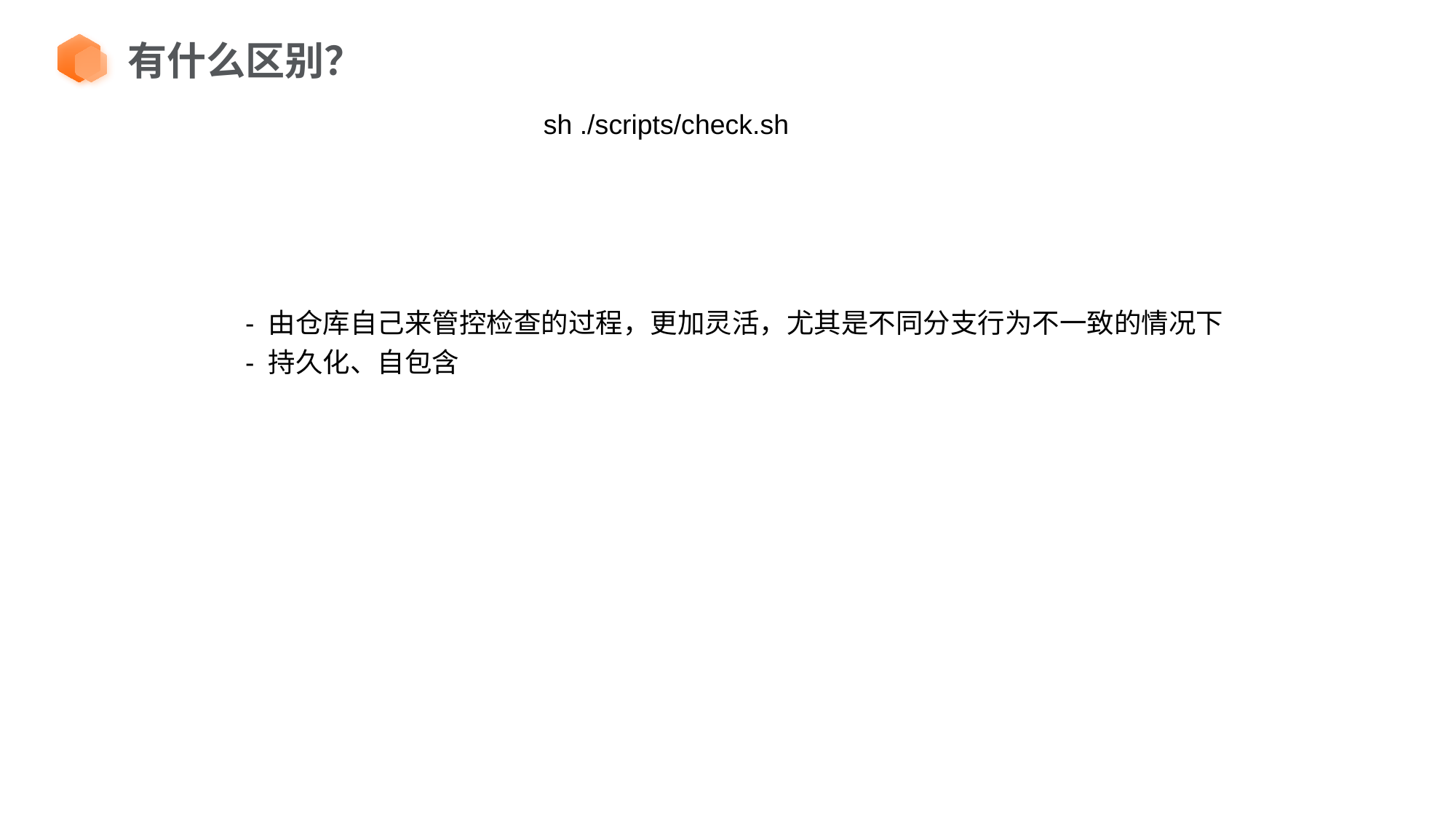

有什么区别？
sh ./scripts/check.sh
- 由仓库自己来管控检查的过程，更加灵活，尤其是不同分支行为不一致的情况下
- 持久化、自包含